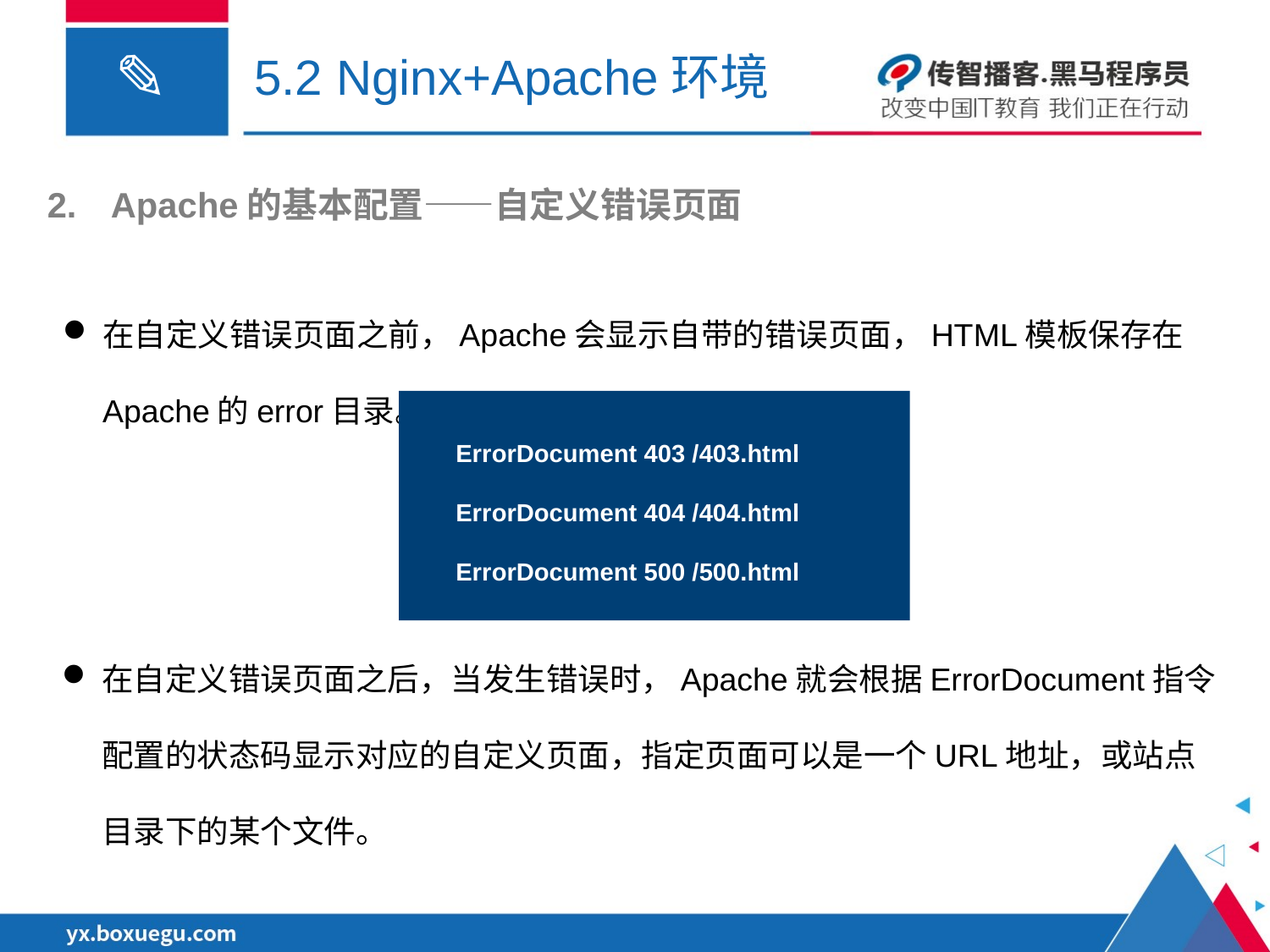

# 5.2 Nginx+Apache环境
Apache的基本配置——自定义错误页面
在自定义错误页面之前，Apache会显示自带的错误页面，HTML模板保存在Apache的error目录。

ErrorDocument 403 /403.html
ErrorDocument 404 /404.html
ErrorDocument 500 /500.html
在自定义错误页面之后，当发生错误时，Apache就会根据ErrorDocument指令配置的状态码显示对应的自定义页面，指定页面可以是一个URL地址，或站点目录下的某个文件。